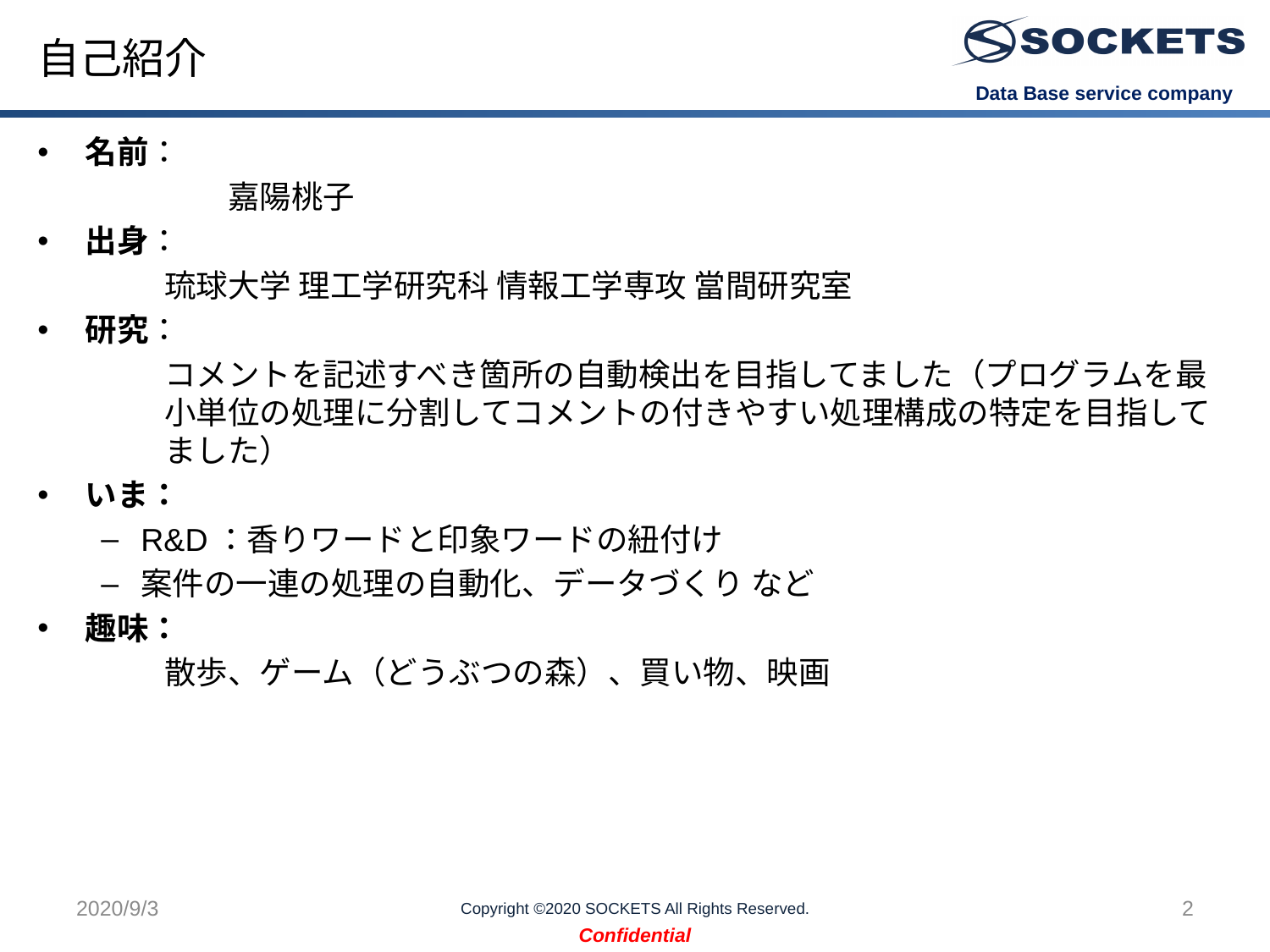

# 自己紹介
名前：
	嘉陽桃子
出身：
琉球大学 理工学研究科 情報工学専攻 當間研究室
研究：
コメントを記述すべき箇所の自動検出を目指してました（プログラムを最小単位の処理に分割してコメントの付きやすい処理構成の特定を目指してました）
いま：
R&D：香りワードと印象ワードの紐付け
案件の一連の処理の自動化、データづくり など
趣味：
散歩、ゲーム（どうぶつの森）、買い物、映画
2020/9/3
Copyright ©2020 SOCKETS All Rights Reserved.
2